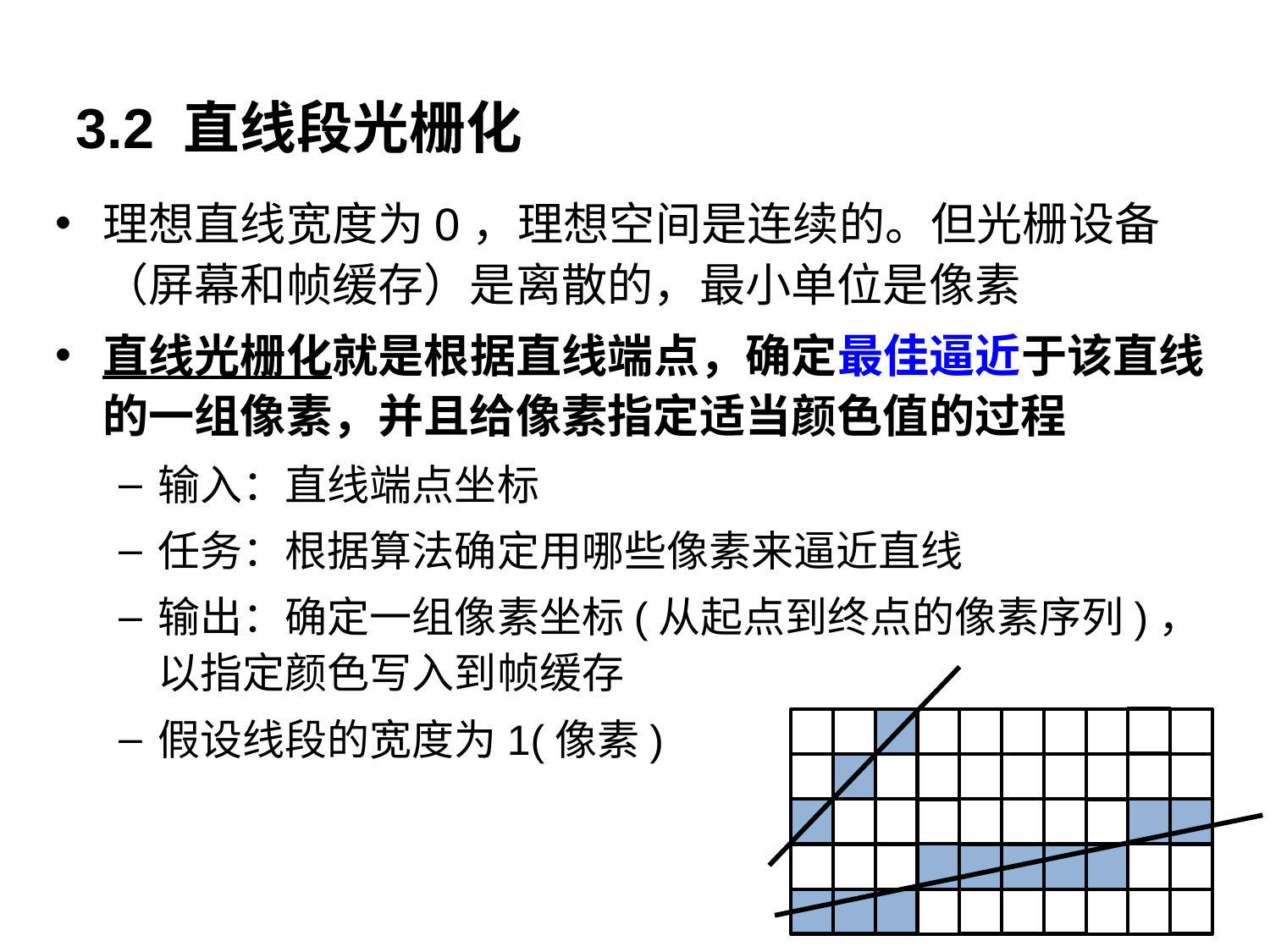

3.2 直线段光栅化
理想直线宽度为0，理想空间是连续的。但光栅设备（屏幕和帧缓存）是离散的，最小单位是像素
直线光栅化就是根据直线端点，确定最佳逼近于该直线的一组像素，并且给像素指定适当颜色值的过程
输入：直线端点坐标
任务：根据算法确定用哪些像素来逼近直线
输出：确定一组像素坐标(从起点到终点的像素序列)，以指定颜色写入到帧缓存
假设线段的宽度为1(像素)